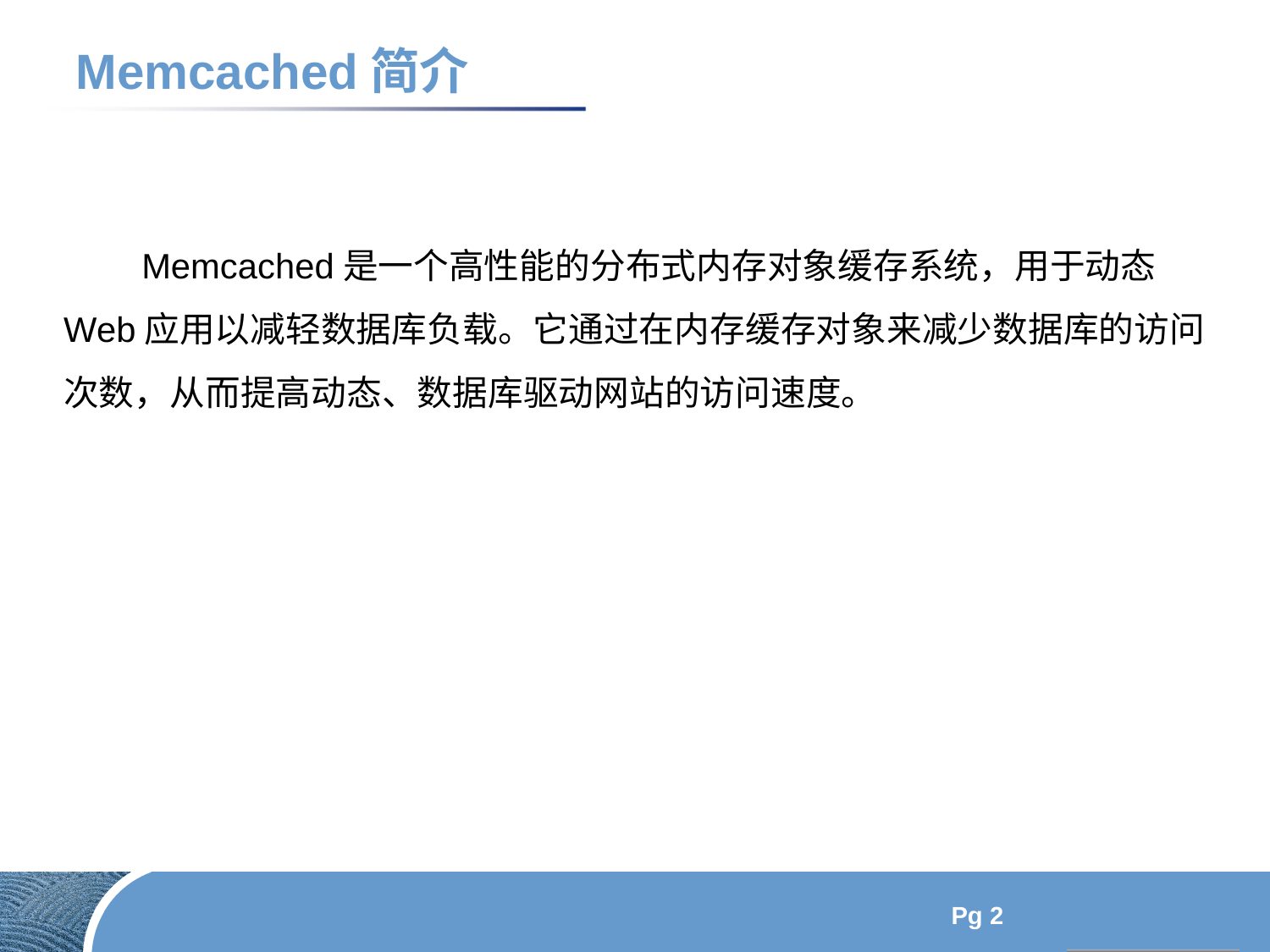

Memcached简介
        Memcached是一个高性能的分布式内存对象缓存系统，用于动态Web应用以减轻数据库负载。它通过在内存缓存对象来减少数据库的访问次数，从而提高动态、数据库驱动网站的访问速度。